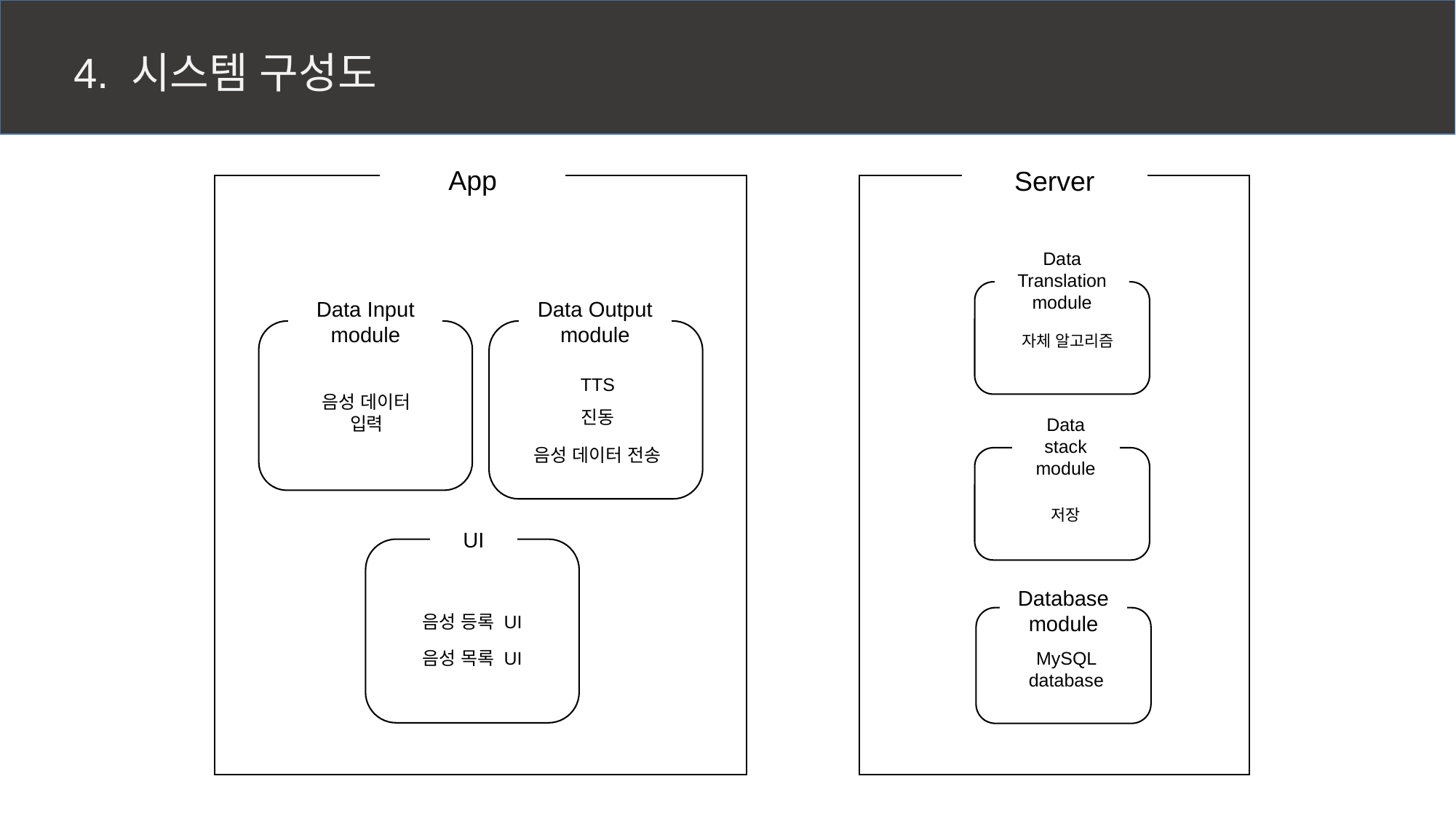

# 4. 시스템 구성도
App

Data Input module

음성 데이터 입력
UI

음성 목록 UI
Data Output module

TTS
진동
음성 데이터 전송
음성 등록 UI
Server

Data Translation module

자체 알고리즘
Data stack module

저장
자체 알고리즘
Database module

MySQL database